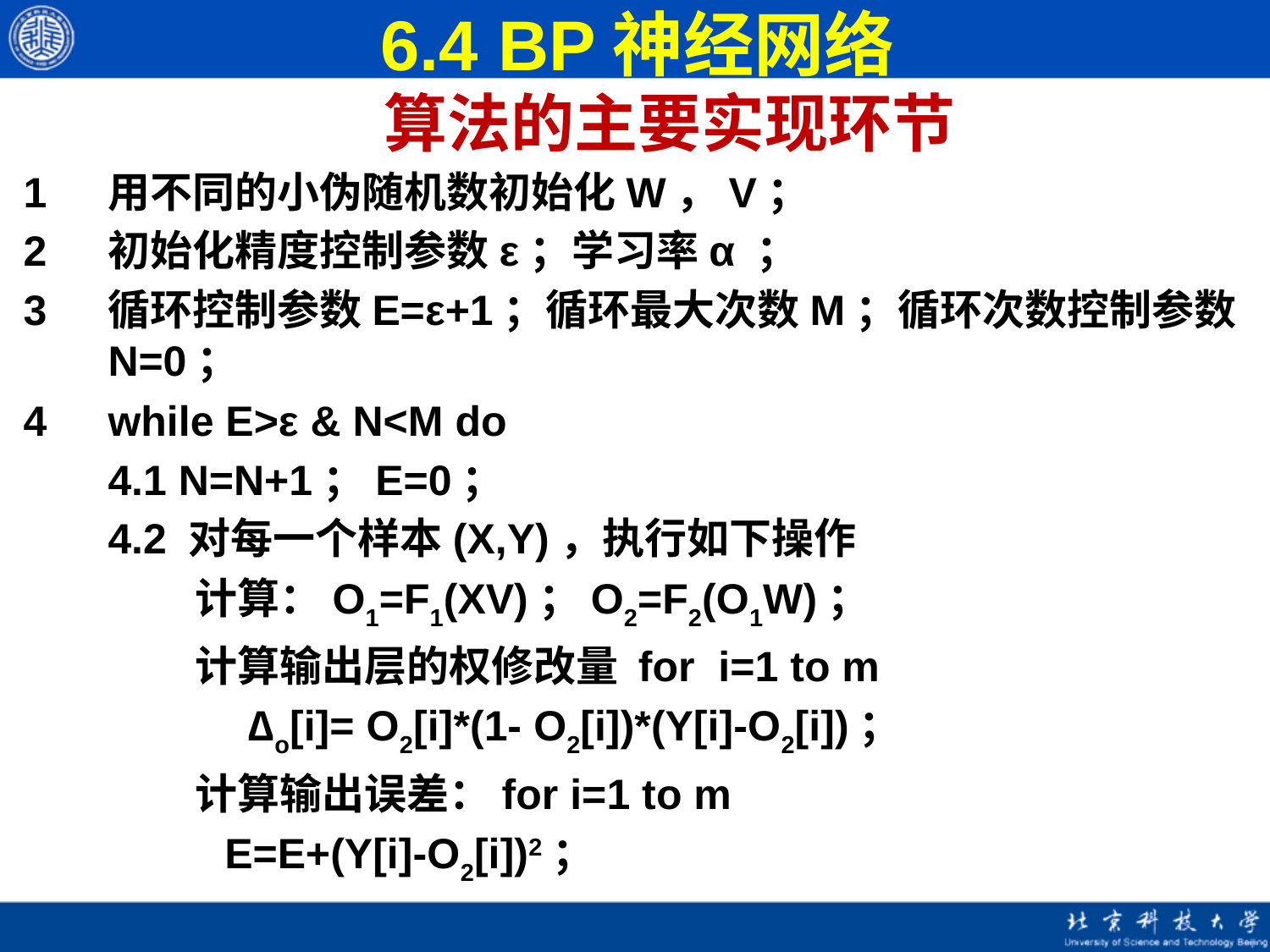

6.4 BP神经网络
# 算法的主要实现环节
用不同的小伪随机数初始化W，V；
初始化精度控制参数ε；学习率α ；
循环控制参数E=ε+1；循环最大次数M；循环次数控制参数N=0；
while E>ε & N<M do
	4.1 N=N+1；E=0；
	4.2 对每一个样本(X,Y)，执行如下操作
                 计算：O1=F1(XV)；O2=F2(O1W)；
                 计算输出层的权修改量 for  i=1 to m
	               ∆o[i]= O2[i]*(1- O2[i])*(Y[i]-O2[i])；
                 计算输出误差：for i=1 to m
                 E=E+(Y[i]-O2[i])2；